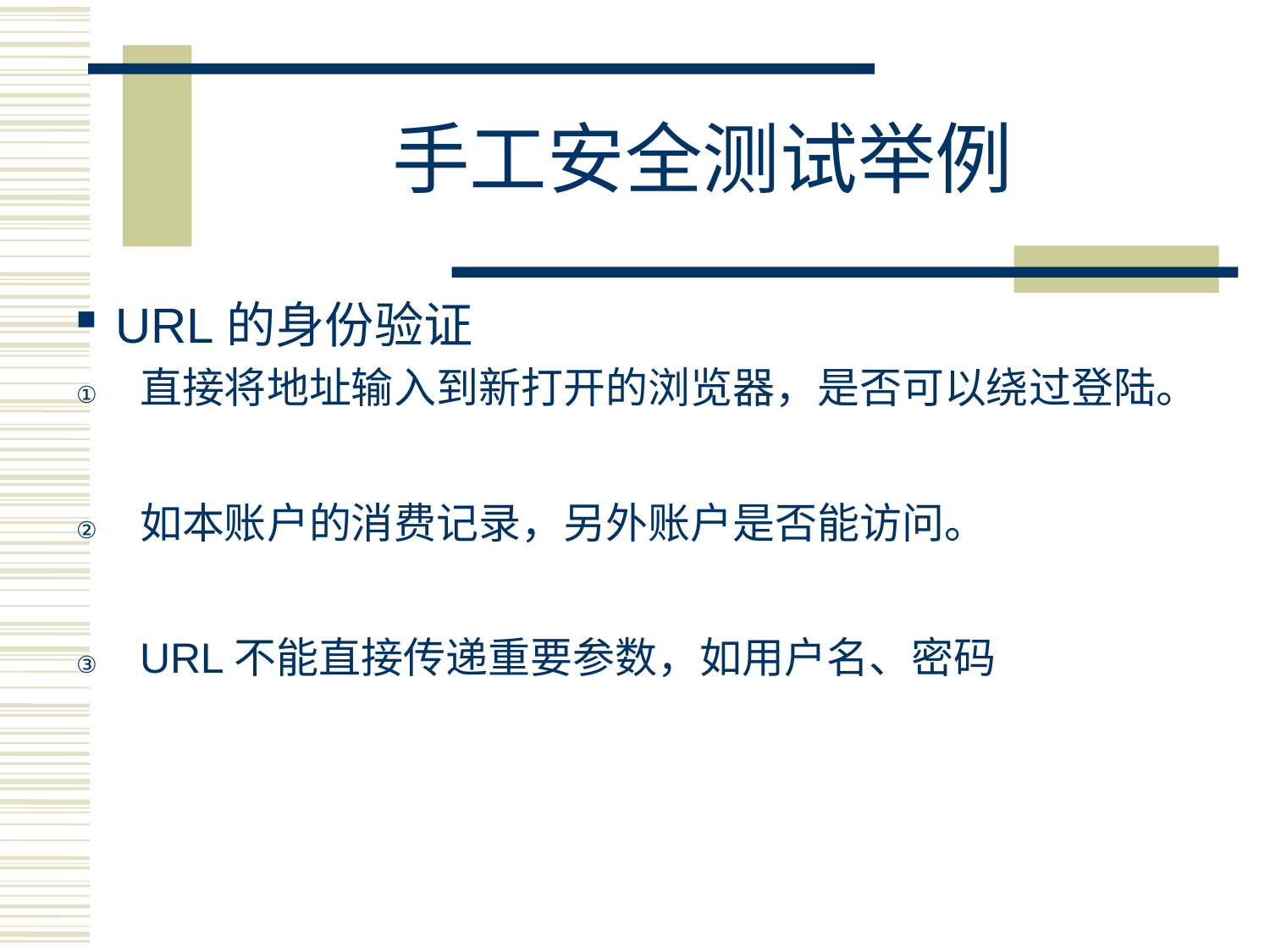

# 手工安全测试举例
URL的身份验证
直接将地址输入到新打开的浏览器，是否可以绕过登陆。

如本账户的消费记录，另外账户是否能访问。

URL不能直接传递重要参数，如用户名、密码